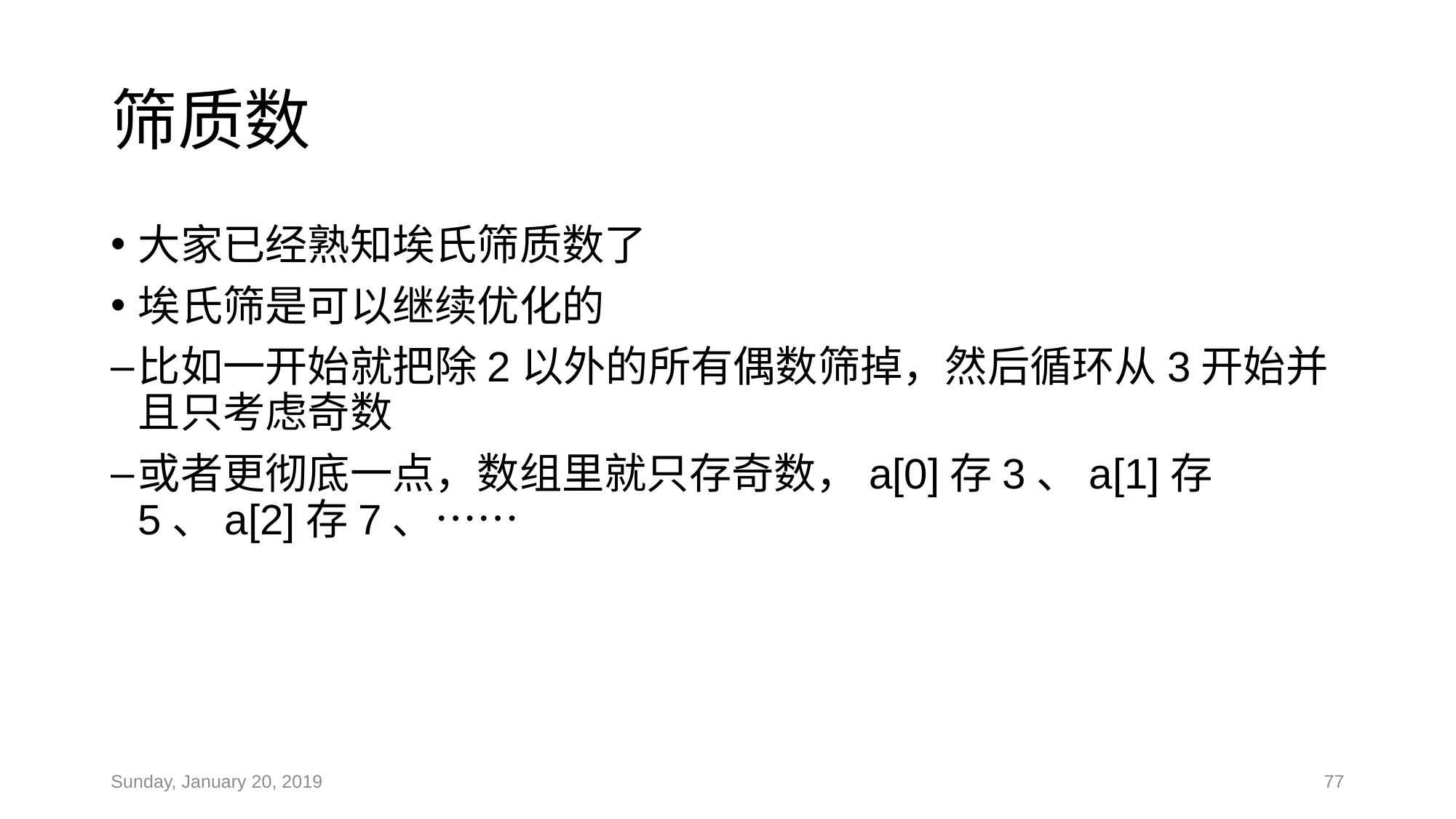

# 筛质数
大家已经熟知埃氏筛质数了
埃氏筛是可以继续优化的
比如一开始就把除2以外的所有偶数筛掉，然后循环从3开始并且只考虑奇数
或者更彻底一点，数组里就只存奇数，a[0]存3、a[1]存5、a[2]存7、……
Sunday, January 20, 2019
77